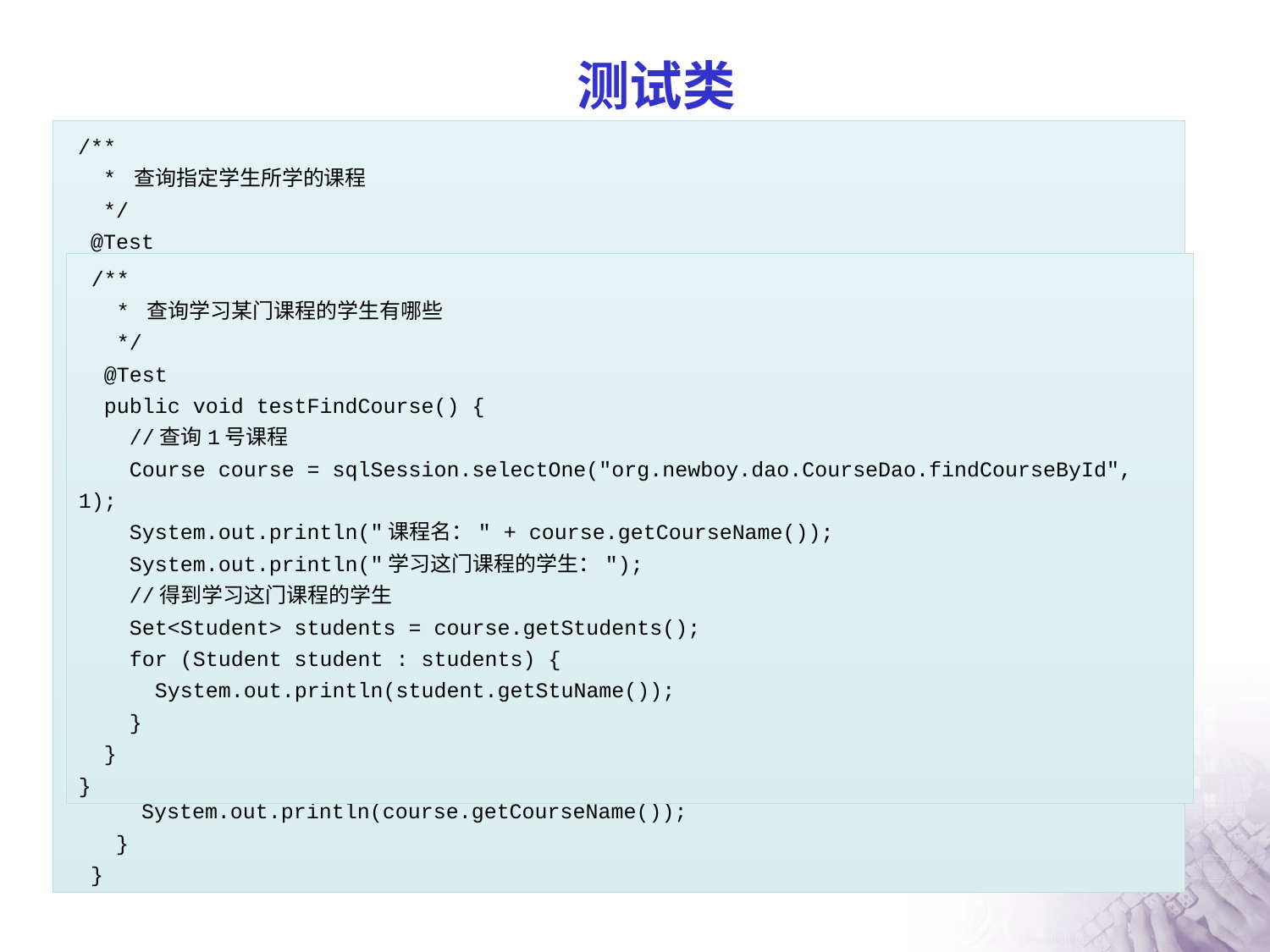

# 测试类
 /**
   * 查询指定学生所学的课程
   */
  @Test
  public void testFindStudent() {
    // 得到1号学生
    Student s1 = sqlSession.selectOne("org.newboy.dao.StudentDao.findStudentById", 1);
    System.out.println("学生：" + s1.getStuName());
    System.out.println("课程：");
    // 输出1号学生所学的课程
    Set<Course> courses1 = s1.getCourses();
    for (Course course : courses1) {
      System.out.println(course.getCourseName());
    }
    // 得到2号学生
    Student s2 = sqlSession.selectOne("org.newboy.dao.StudentDao.findStudentById", 2);
    System.out.println("学生：" + s2.getStuName());
    System.out.println("课程：");
    // 输出2号学生所学的课程
    Set<Course> courses2 = s2.getCourses();
    for (Course course : courses2) {
      System.out.println(course.getCourseName());
    }
  }
 /**
   * 查询学习某门课程的学生有哪些
   */
  @Test
  public void testFindCourse() {
    //查询1号课程
    Course course = sqlSession.selectOne("org.newboy.dao.CourseDao.findCourseById", 1);
    System.out.println("课程名：" + course.getCourseName());
    System.out.println("学习这门课程的学生：");
    //得到学习这门课程的学生
    Set<Student> students = course.getStudents();
    for (Student student : students) {
      System.out.println(student.getStuName());
    }
  }
}